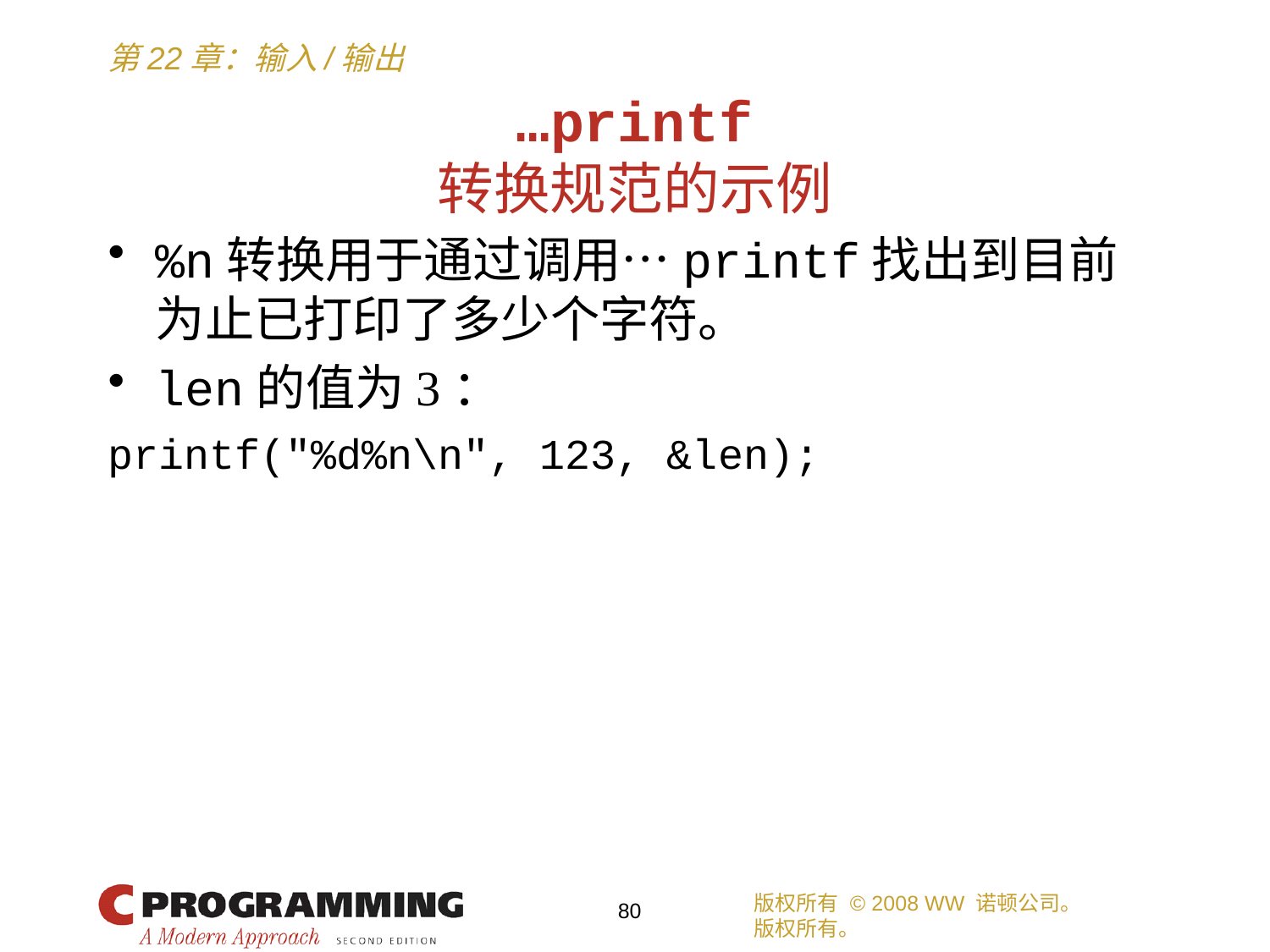

# …printf 转换规范的示例
%n转换用于通过调用…printf找出到目前为止已打印了多少个字符。
len的值为3：
printf("%d%n\n", 123, &len);
版权所有 © 2008 WW 诺顿公司。
版权所有。
80